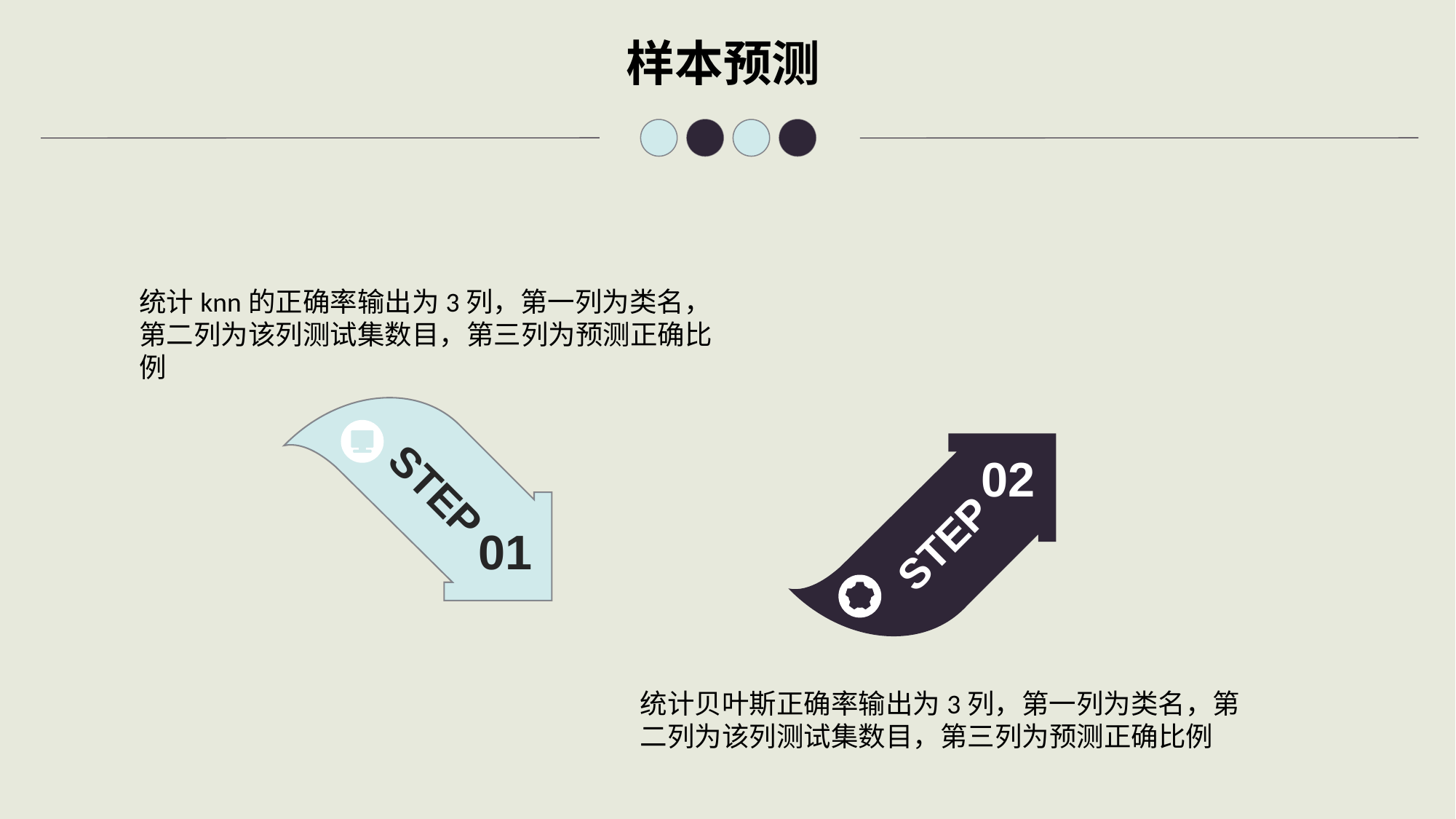

样本预测

统计knn的正确率输出为3列，第一列为类名，第二列为该列测试集数目，第三列为预测正确比例

02
STEP
STEP
01

统计贝叶斯正确率输出为3列，第一列为类名，第二列为该列测试集数目，第三列为预测正确比例